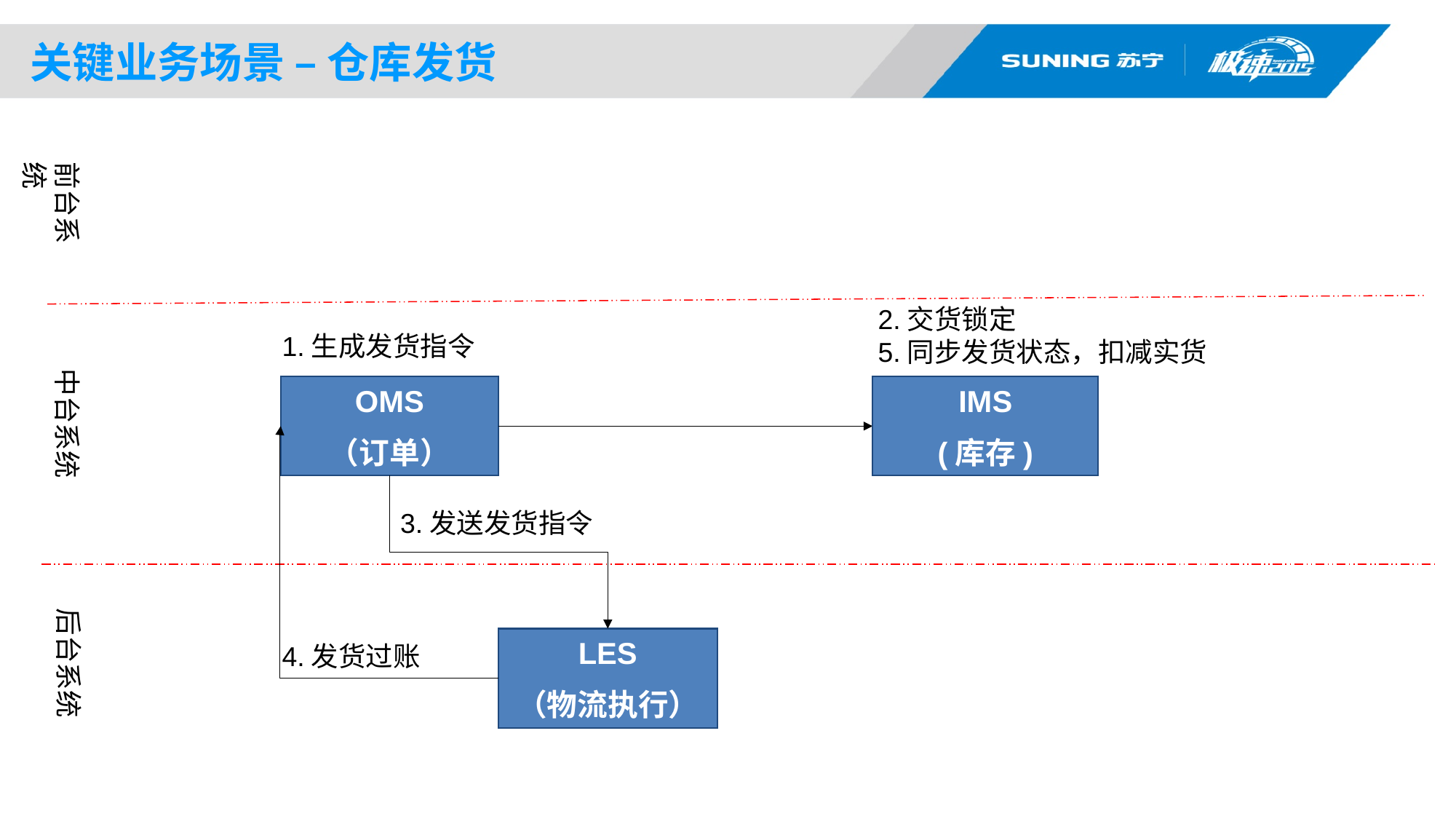

关键业务场景 – 仓库发货
前台系统
2.交货锁定
5.同步发货状态，扣减实货
1.生成发货指令
中台系统
OMS
（订单）
IMS
(库存)
3.发送发货指令
后台系统
LES
（物流执行）
4.发货过账